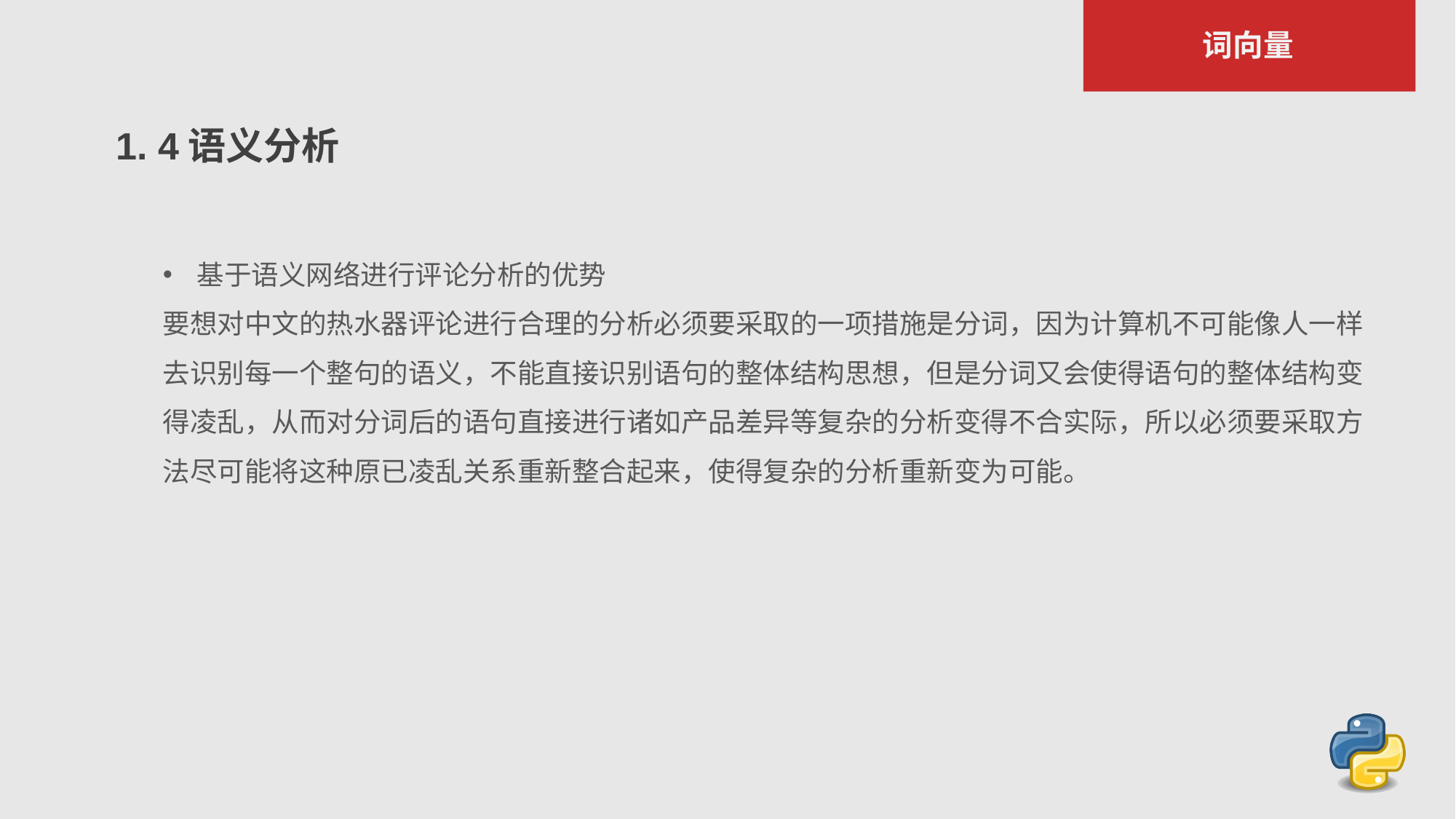

词向量
1. 4语义分析
基于语义网络进行评论分析的优势
要想对中文的热水器评论进行合理的分析必须要采取的一项措施是分词，因为计算机不可能像人一样去识别每一个整句的语义，不能直接识别语句的整体结构思想，但是分词又会使得语句的整体结构变得凌乱，从而对分词后的语句直接进行诸如产品差异等复杂的分析变得不合实际，所以必须要采取方法尽可能将这种原已凌乱关系重新整合起来，使得复杂的分析重新变为可能。